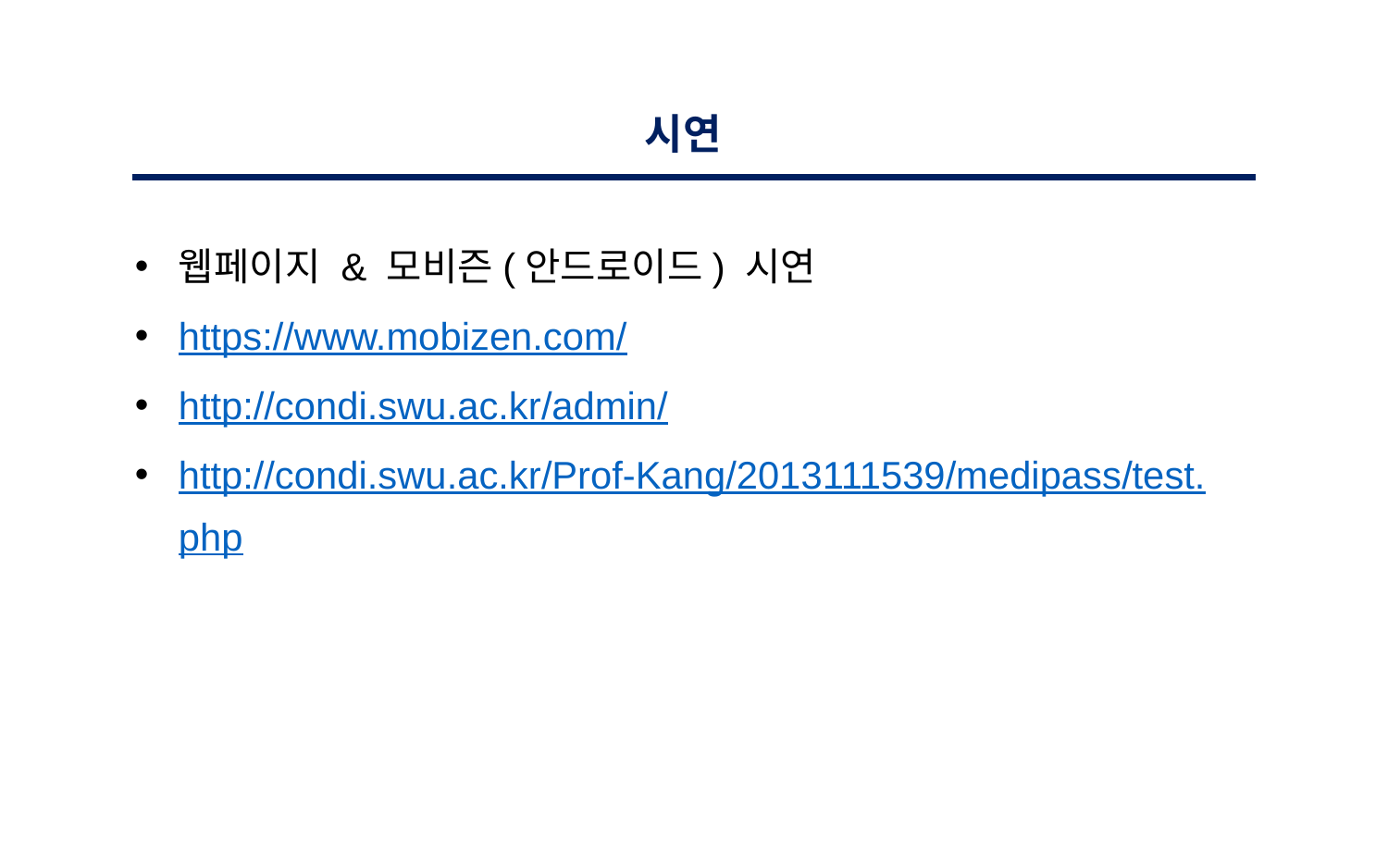

시연
웹페이지 & 모비즌(안드로이드) 시연
https://www.mobizen.com/
http://condi.swu.ac.kr/admin/
http://condi.swu.ac.kr/Prof-Kang/2013111539/medipass/test.php